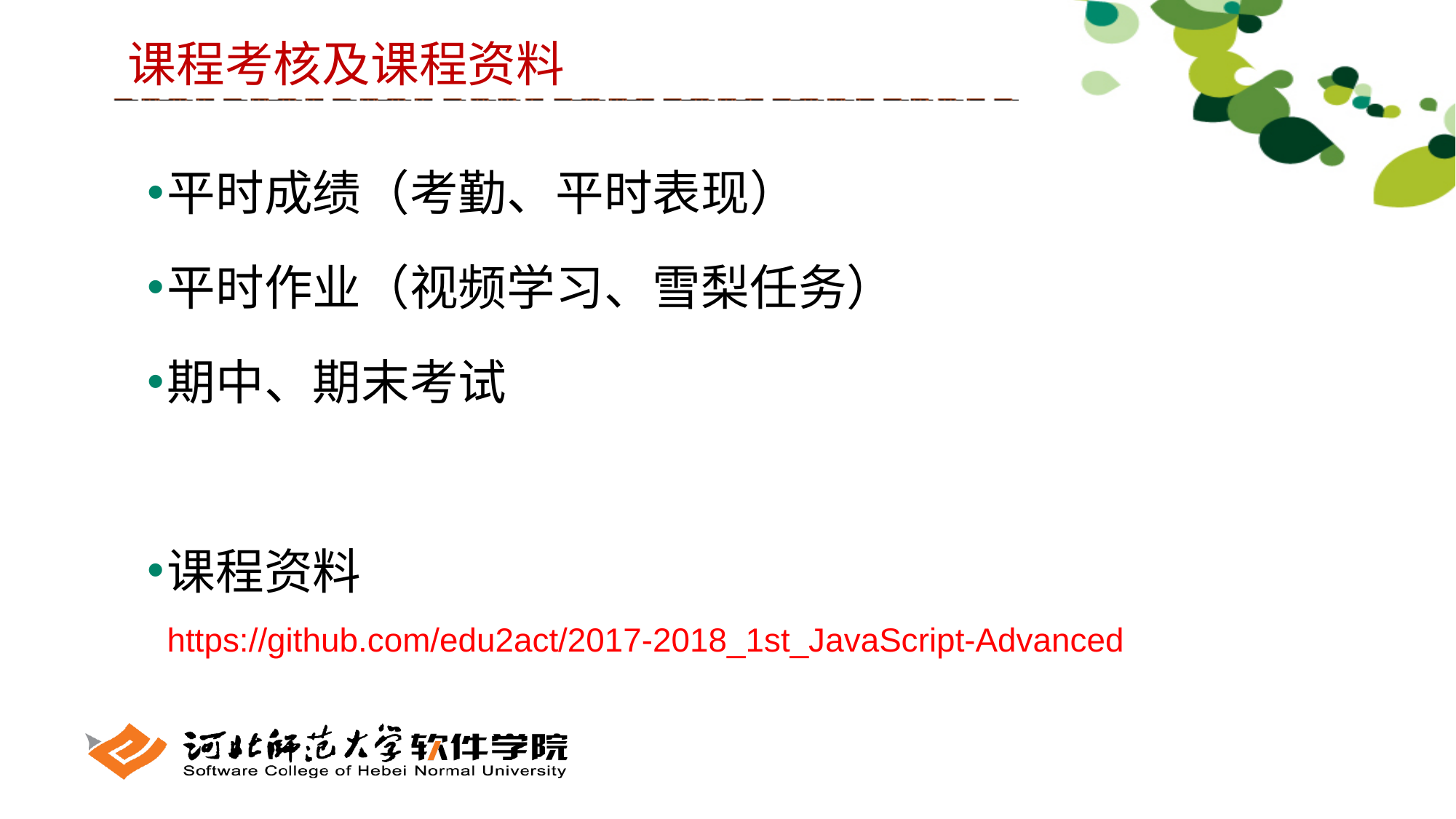

课程考核及课程资料

平时成绩（考勤、平时表现）
平时作业（视频学习、雪梨任务）
期中、期末考试

课程资料
https://github.com/edu2act/2017-2018_1st_JavaScript-Advanced